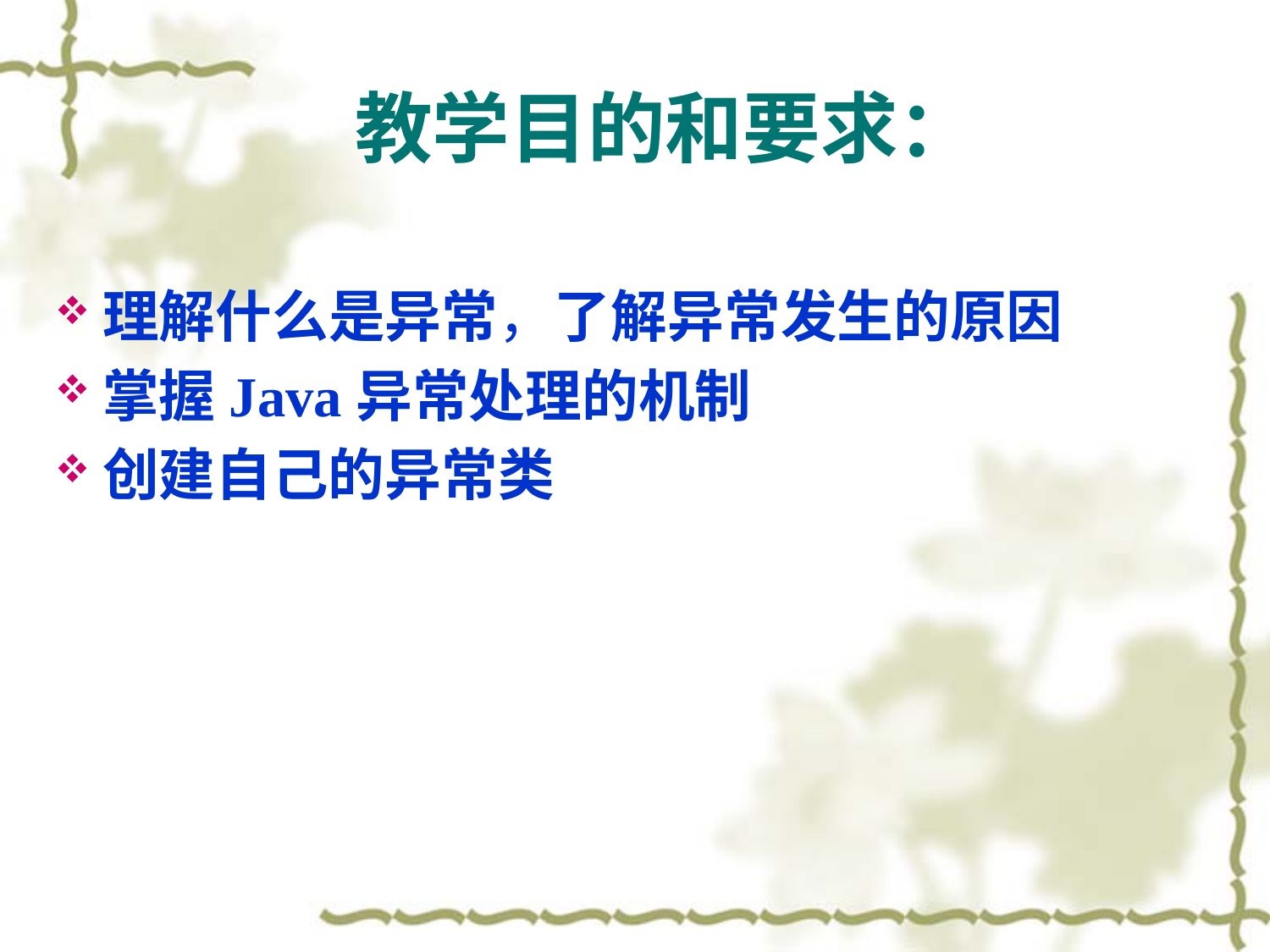

# 教学目的和要求：
理解什么是异常，了解异常发生的原因
掌握Java异常处理的机制
创建自己的异常类

2